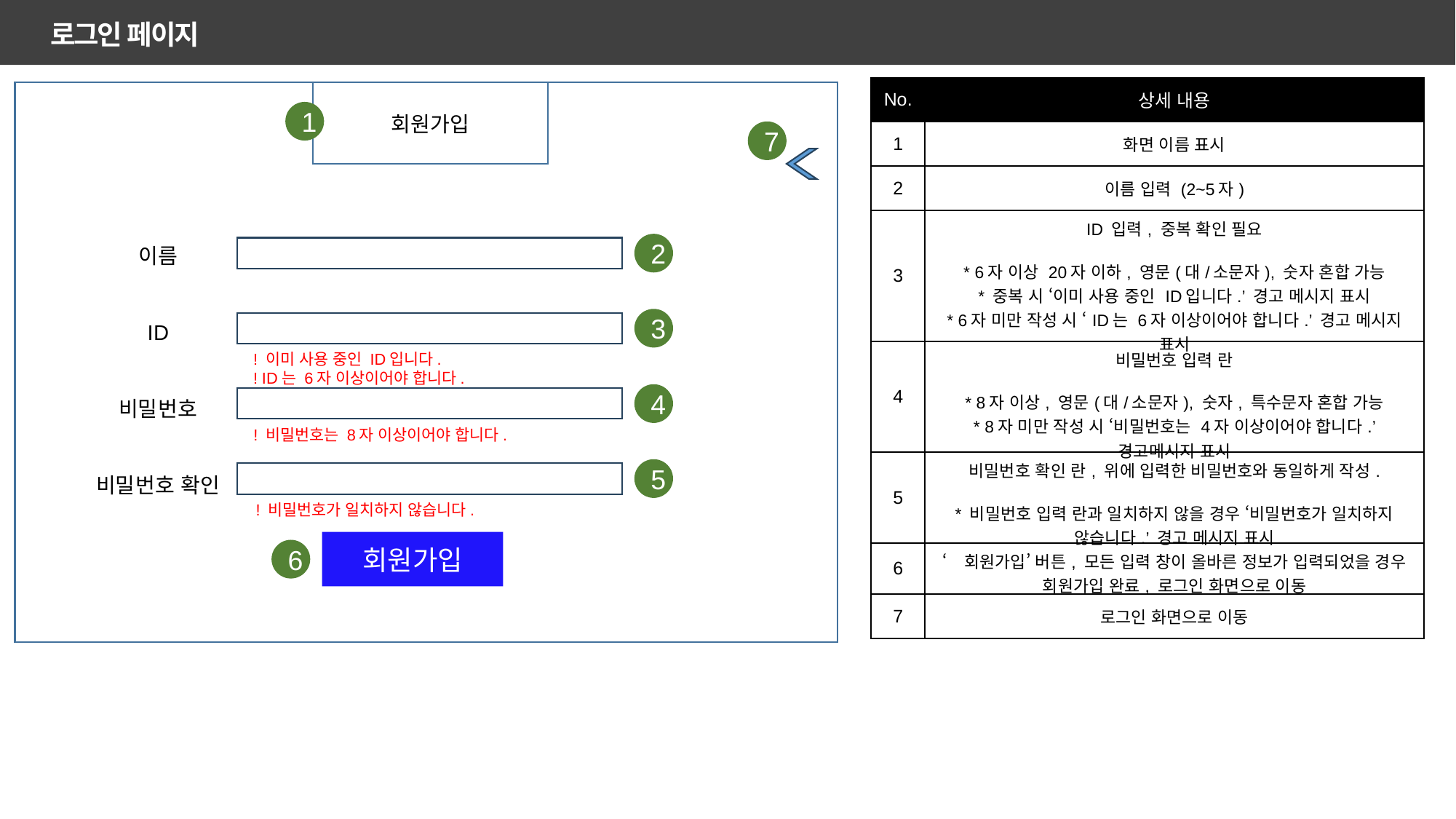

로그인 페이지
| No. | 상세 내용 |
| --- | --- |
| 1 | 화면 이름 표시 |
| 2 | 이름 입력 (2~5자) |
| 3 | ID 입력, 중복 확인 필요 \* 6자 이상 20자 이하, 영문(대/소문자), 숫자 혼합 가능 \* 중복 시 ‘이미 사용 중인 ID입니다.’ 경고 메시지 표시 \* 6자 미만 작성 시 ‘ID는 6자 이상이어야 합니다.’ 경고 메시지 표시 |
| 4 | 비밀번호 입력 란 \* 8자 이상, 영문(대/소문자), 숫자, 특수문자 혼합 가능 \* 8자 미만 작성 시 ‘비밀번호는 4자 이상이어야 합니다.’ 경고메시지 표시 |
| 5 | 비밀번호 확인 란, 위에 입력한 비밀번호와 동일하게 작성. \* 비밀번호 입력 란과 일치하지 않을 경우 ‘비밀번호가 일치하지 않습니다.’ 경고 메시지 표시 |
| 6 | ‘회원가입’ 버튼, 모든 입력 창이 올바른 정보가 입력되었을 경우 회원가입 완료, 로그인 화면으로 이동 |
| 7 | 로그인 화면으로 이동 |

회원가입
1
7

이름

ID

비밀번호

비밀번호 확인
2

3

! 이미 사용 중인 ID입니다.
! ID는 6자 이상이어야 합니다.
4

! 비밀번호는 8자 이상이어야 합니다.
5

! 비밀번호가 일치하지 않습니다.
회원가입
6